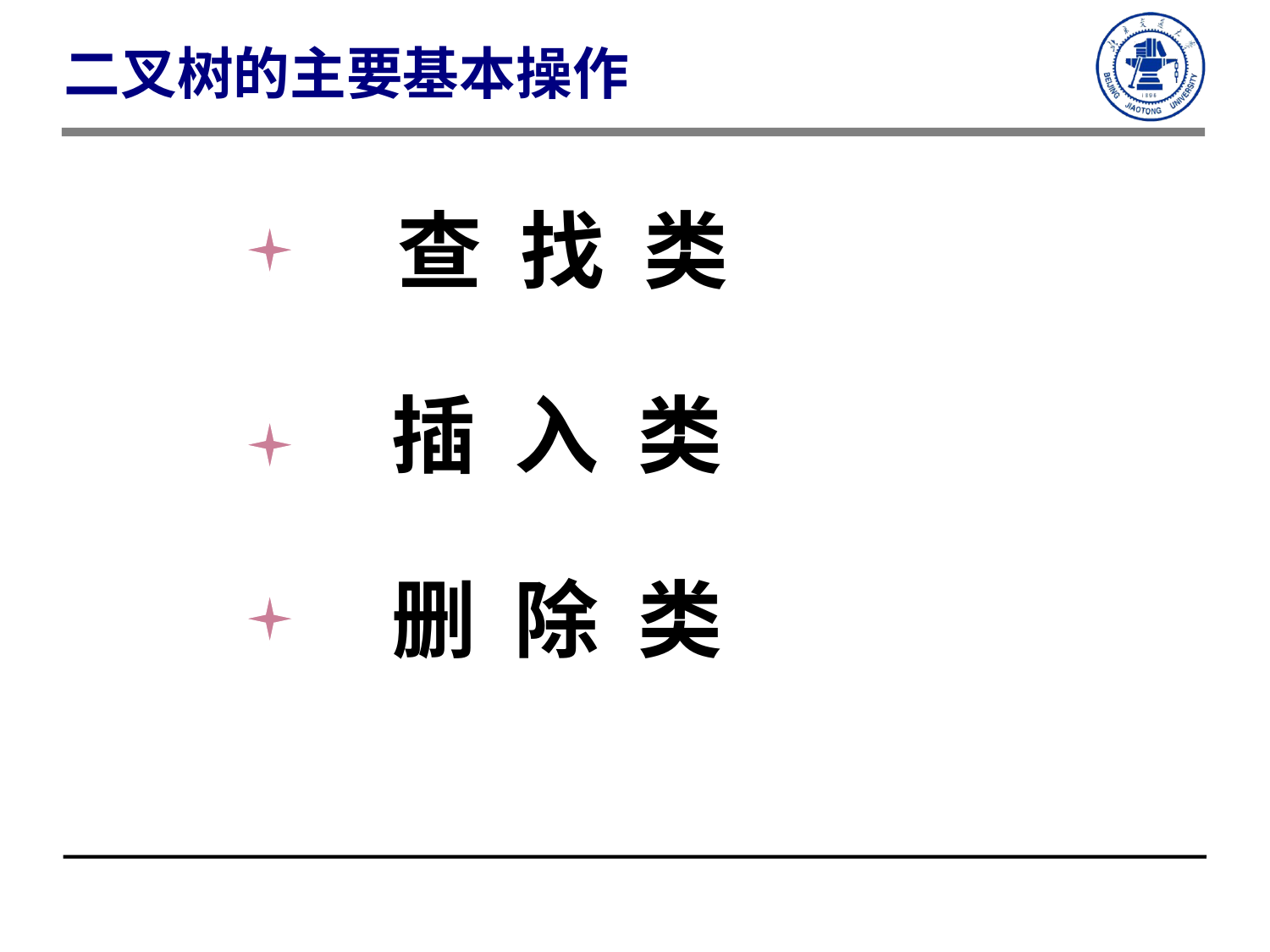

二叉树的主要基本操作
查  找  类

插  入  类

删  除  类